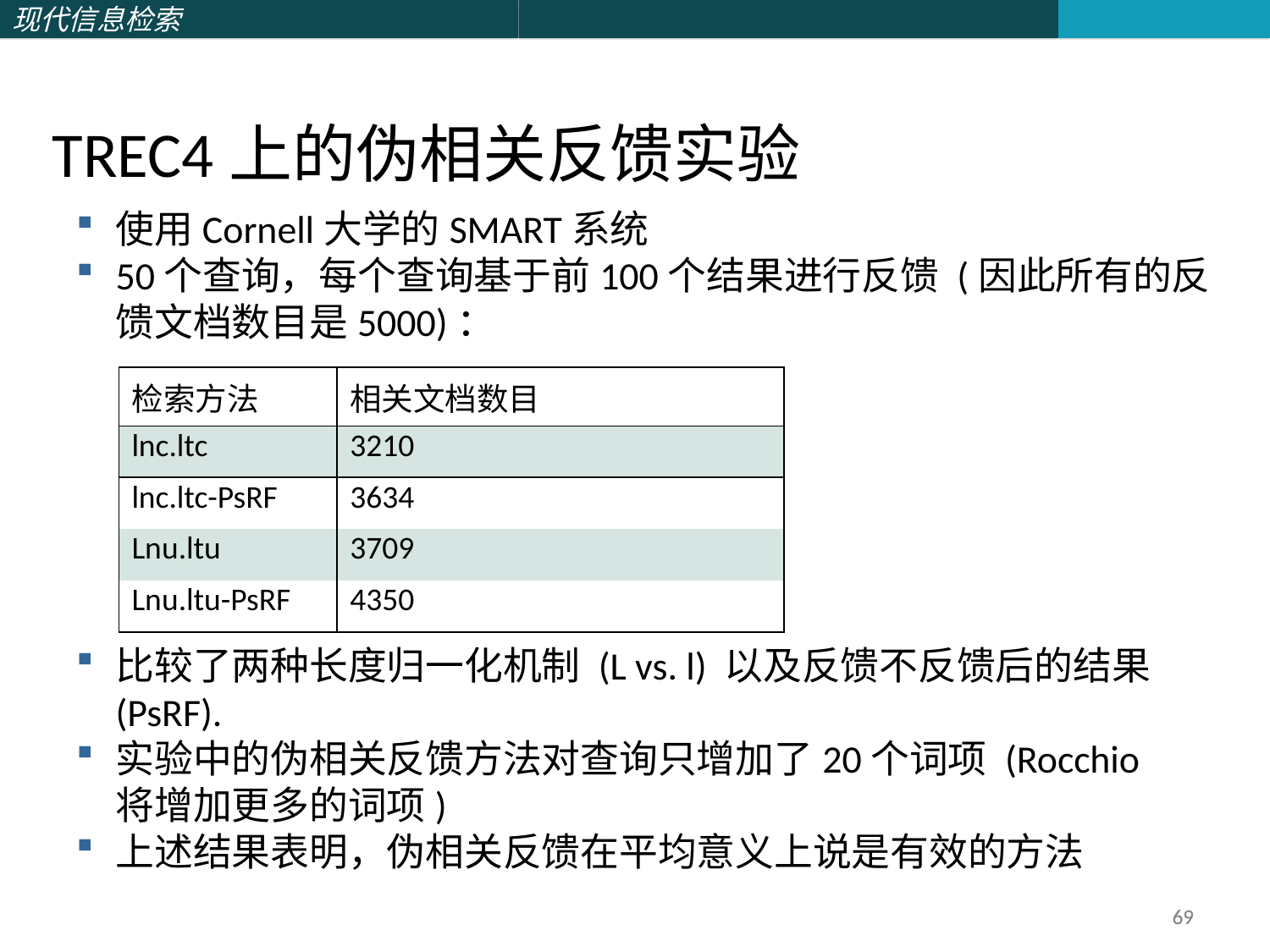

TREC4上的伪相关反馈实验
使用Cornell大学的SMART系统
50个查询，每个查询基于前100个结果进行反馈 (因此所有的反馈文档数目是5000)：
| 检索方法 | 相关文档数目 |
| --- | --- |
| lnc.ltc | 3210 |
| lnc.ltc-PsRF | 3634 |
| Lnu.ltu | 3709 |
| Lnu.ltu-PsRF | 4350 |
比较了两种长度归一化机制 (L vs. l) 以及反馈不反馈后的结果 (PsRF).
实验中的伪相关反馈方法对查询只增加了20个词项 (Rocchio将增加更多的词项)
上述结果表明，伪相关反馈在平均意义上说是有效的方法
69
69